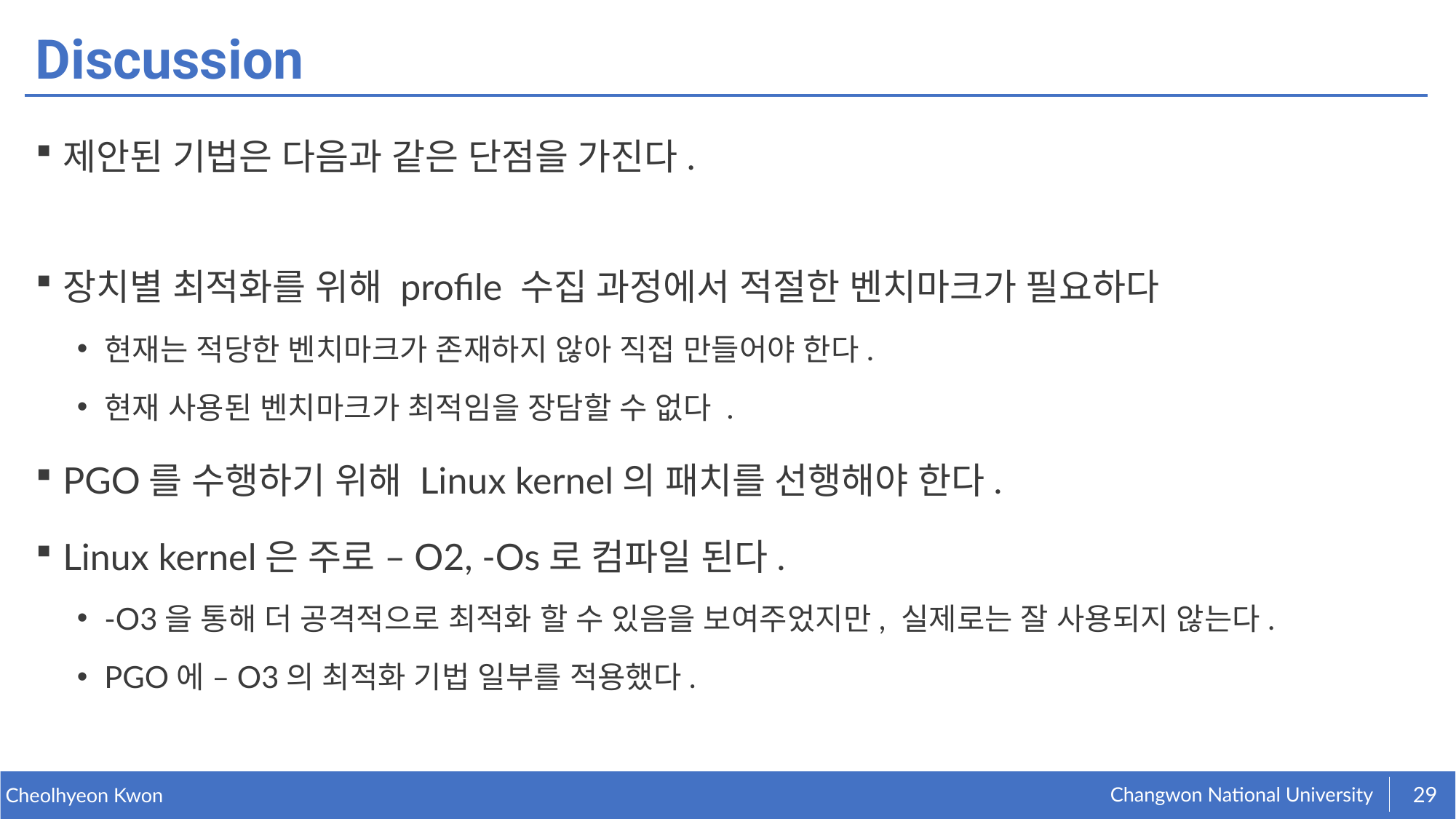

# Discussion
제안된 기법은 다음과 같은 단점을 가진다.

장치별 최적화를 위해 profile 수집 과정에서 적절한 벤치마크가 필요하다
현재는 적당한 벤치마크가 존재하지 않아 직접 만들어야 한다.
현재 사용된 벤치마크가 최적임을 장담할 수 없다 .
PGO를 수행하기 위해 Linux kernel의 패치를 선행해야 한다.
Linux kernel은 주로 –O2, -Os로 컴파일 된다.
-O3을 통해 더 공격적으로 최적화 할 수 있음을 보여주었지만, 실제로는 잘 사용되지 않는다.
PGO에 –O3의 최적화 기법 일부를 적용했다.
29